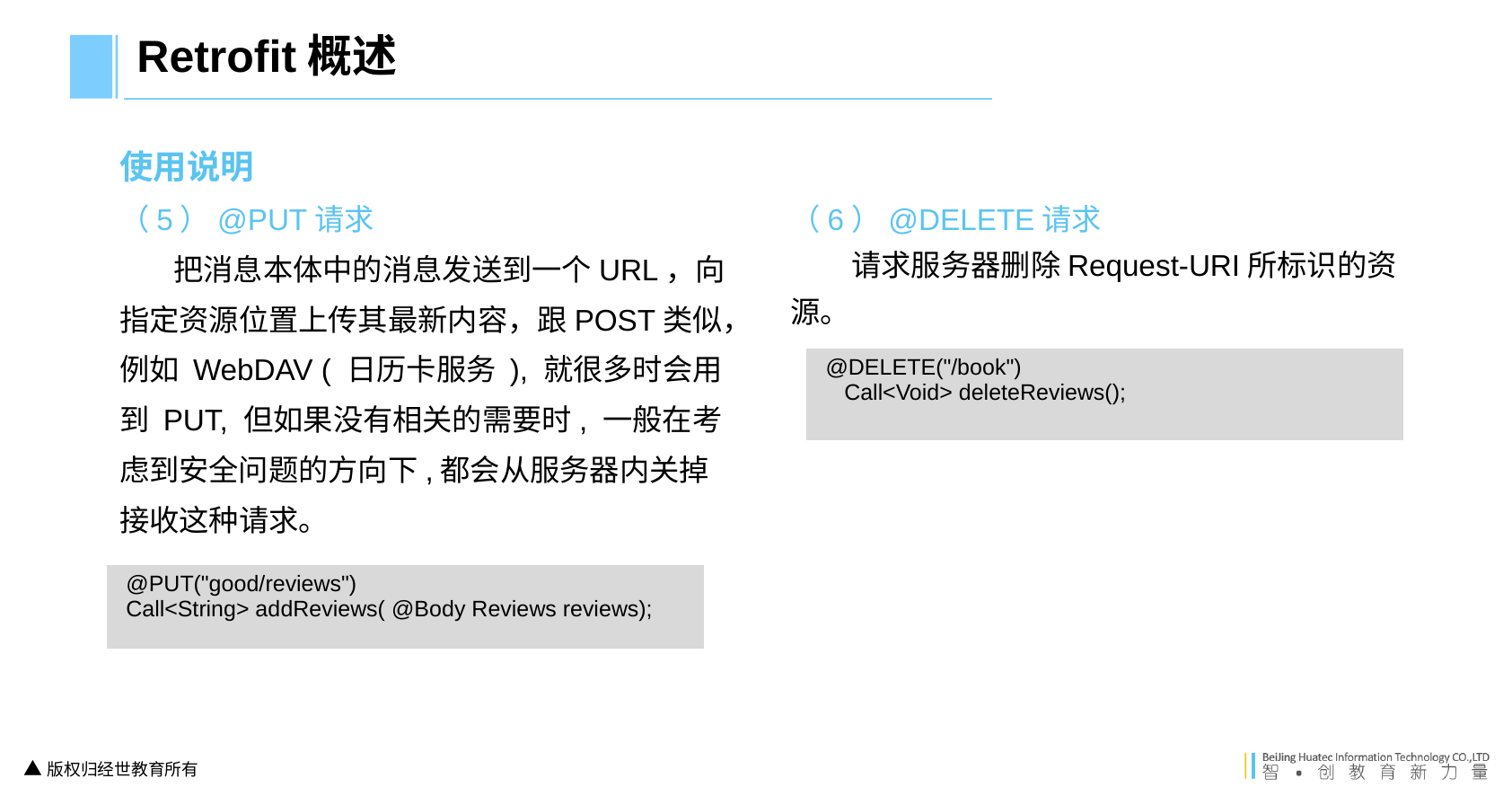

Retrofit概述

使用说明
（5）@PUT请求
       把消息本体中的消息发送到一个URL，向指定资源位置上传其最新内容，跟POST类似，例如 WebDAV ( 日历卡服务 ), 就很多时会用到 PUT, 但如果没有相关的需要时, 一般在考虑到安全问题的方向下,都会从服务器内关掉接收这种请求。
（6）@DELETE请求
        请求服务器删除Request-URI所标识的资源。
| @DELETE("/book") Call<Void> deleteReviews(); |
| --- |
| @PUT("good/reviews") Call<String> addReviews( @Body Reviews reviews); |
| --- |